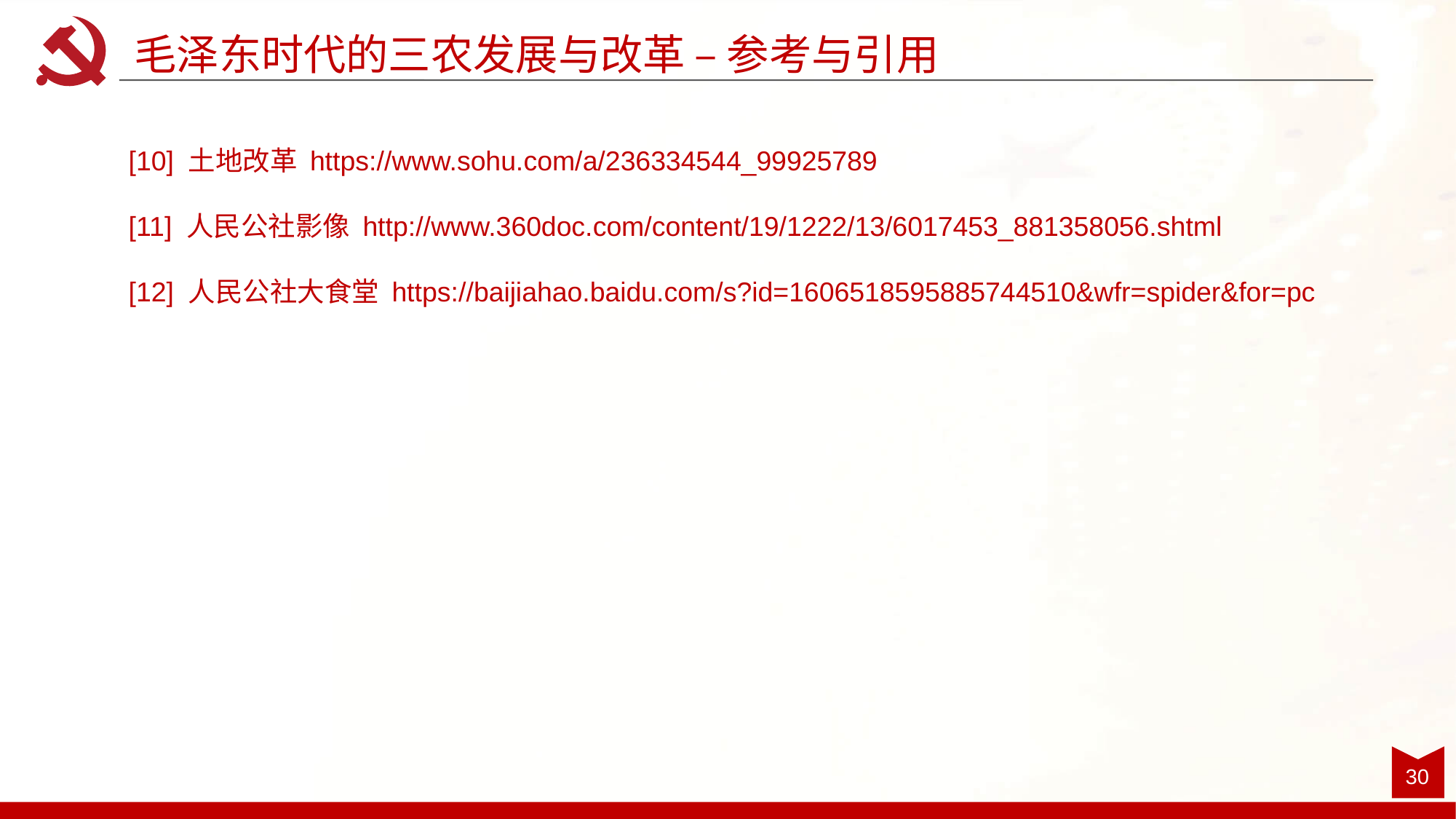

毛泽东时代的三农发展与改革 – 参考与引用

[10] 土地改革 https://www.sohu.com/a/236334544_99925789

[11] 人民公社影像 http://www.360doc.com/content/19/1222/13/6017453_881358056.shtml

[12] 人民公社大食堂 https://baijiahao.baidu.com/s?id=1606518595885744510&wfr=spider&for=pc